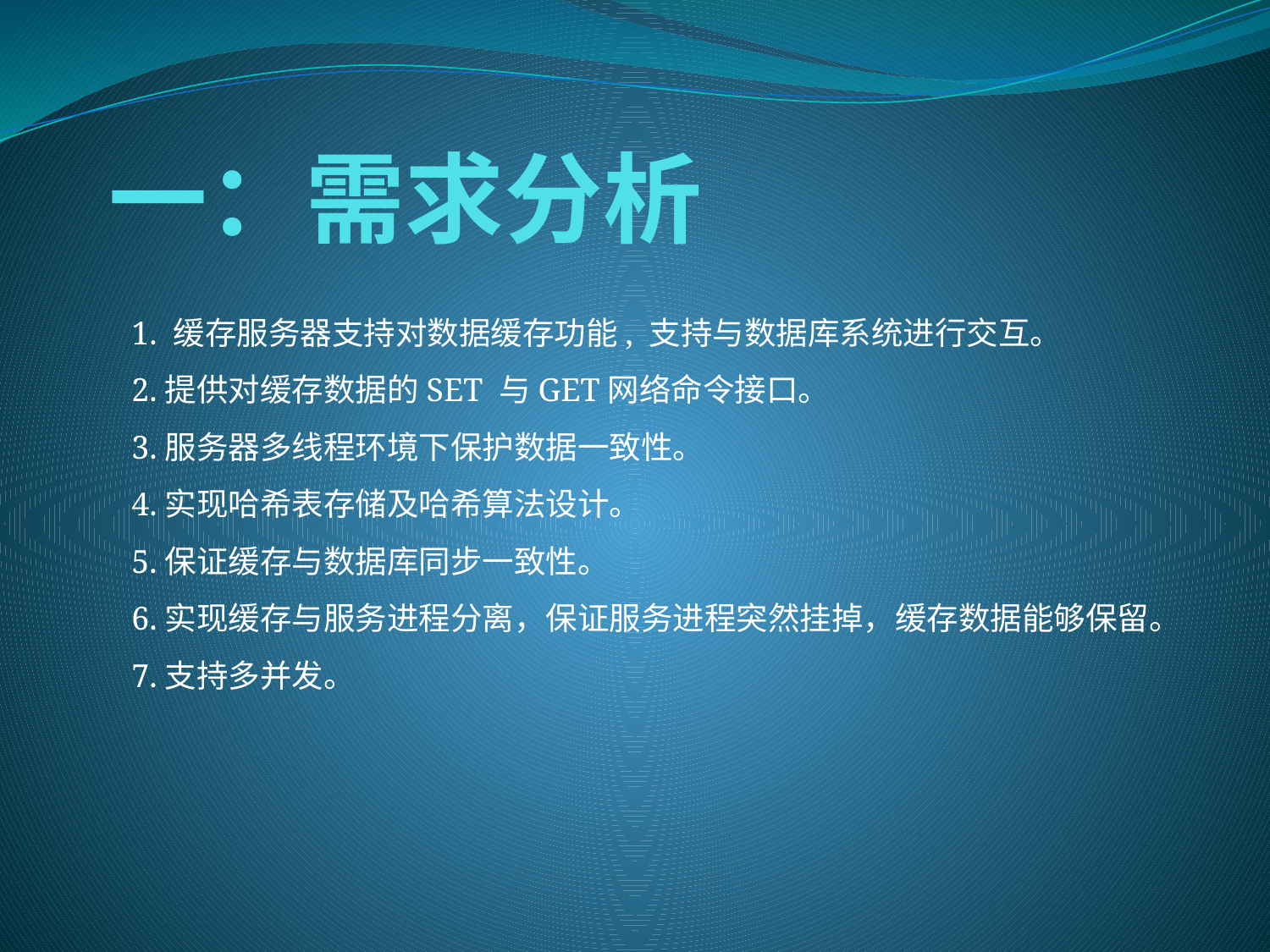

# 一：需求分析
1. 缓存服务器支持对数据缓存功能, 支持与数据库系统进行交互。
2.提供对缓存数据的SET 与GET网络命令接口。
3.服务器多线程环境下保护数据一致性。
4.实现哈希表存储及哈希算法设计。
5.保证缓存与数据库同步一致性。
6.实现缓存与服务进程分离，保证服务进程突然挂掉，缓存数据能够保留。
7.支持多并发。